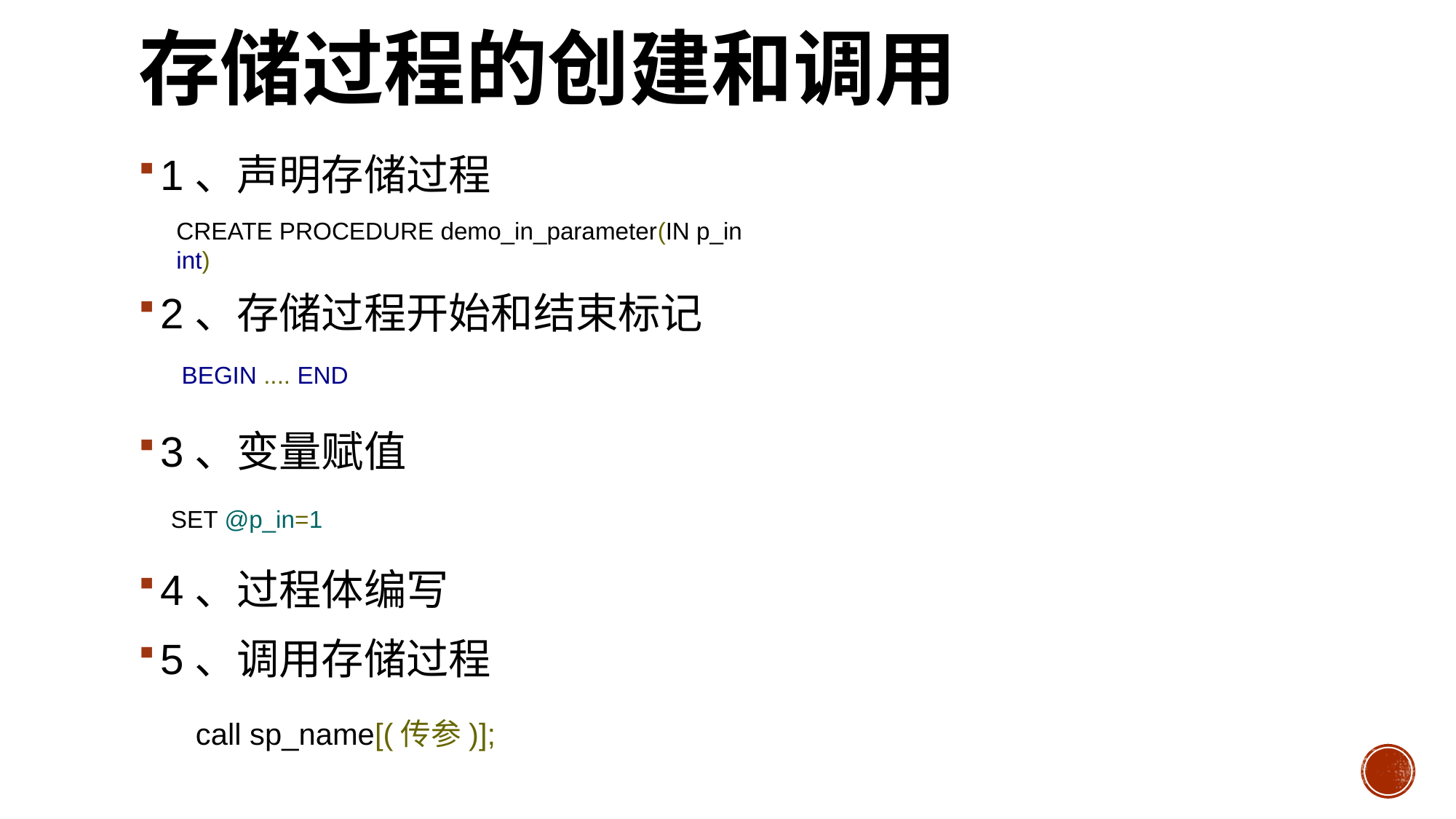

# 存储过程的创建和调用
1、声明存储过程

2、存储过程开始和结束标记

3、变量赋值

4、过程体编写
5、调用存储过程
CREATE PROCEDURE demo_in_parameter(IN p_in int)
BEGIN .... END
SET @p_in=1
call sp_name[(传参)];
59